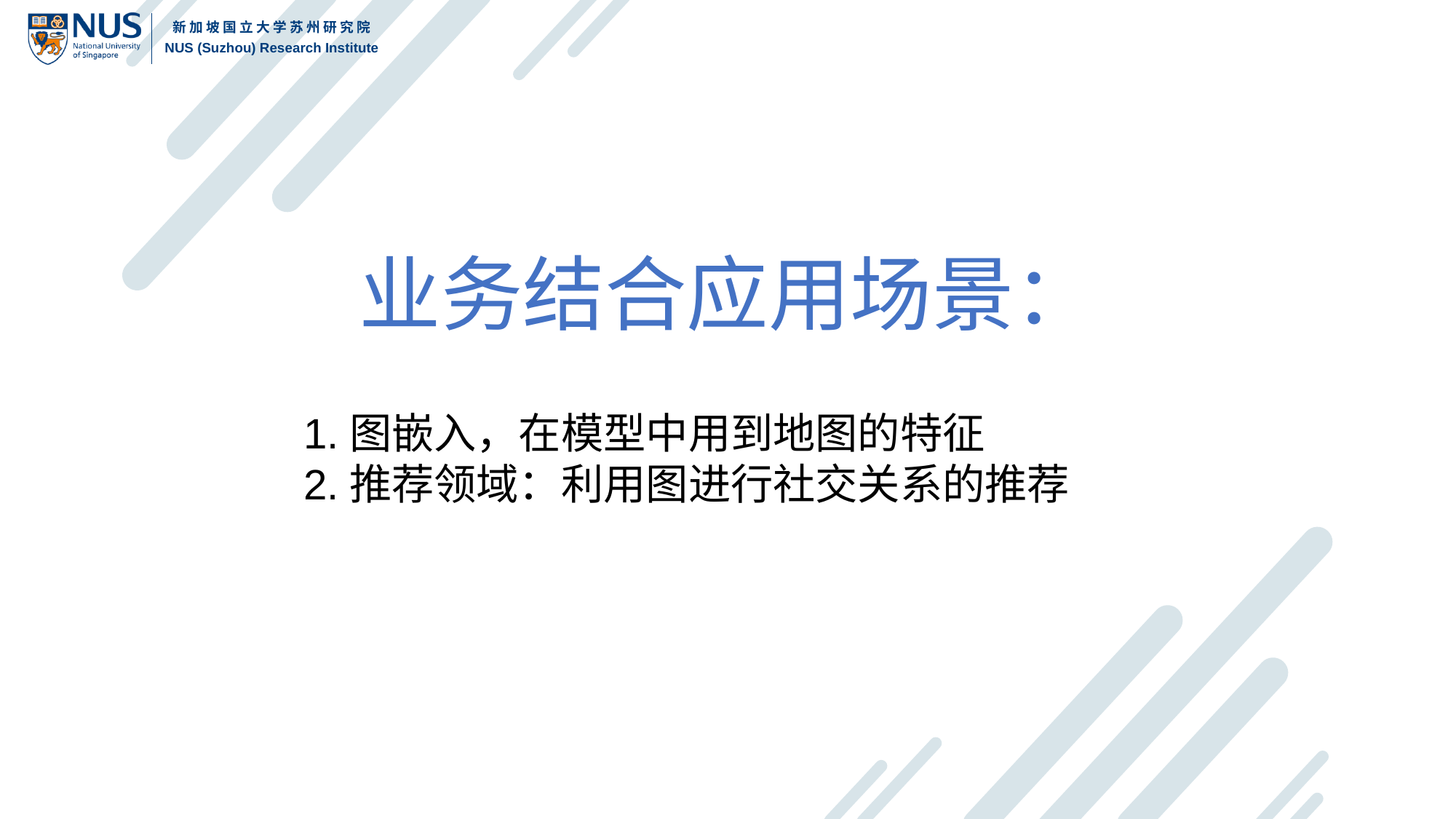

业务结合应用场景：
1.图嵌入，在模型中用到地图的特征
2.推荐领域：利用图进行社交关系的推荐